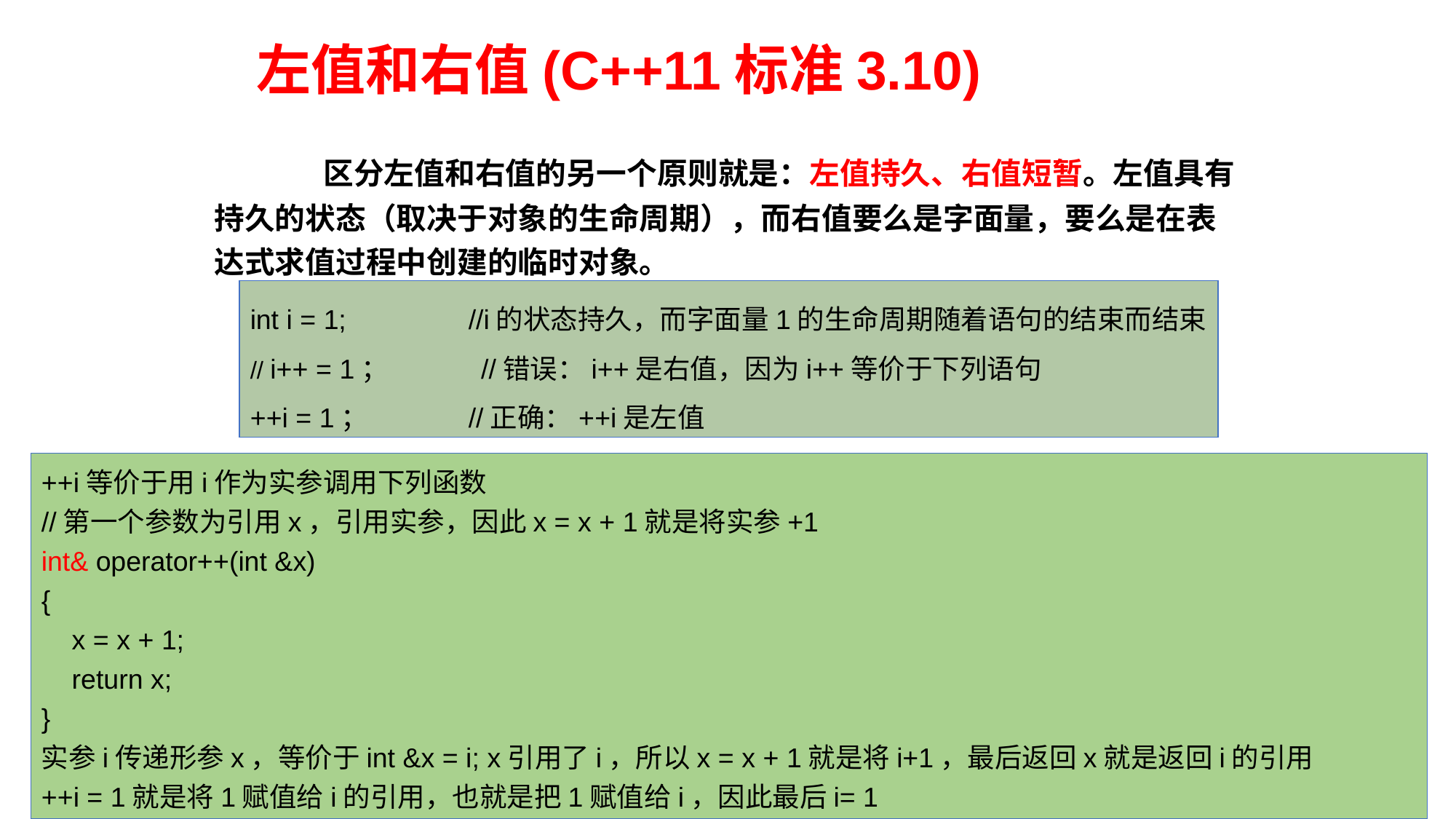

# 左值和右值(C++11标准3.10)
	区分左值和右值的另一个原则就是：左值持久、右值短暂。左值具有持久的状态（取决于对象的生命周期），而右值要么是字面量，要么是在表达式求值过程中创建的临时对象。

int i = 1;  	//i的状态持久，而字面量1的生命周期随着语句的结束而结束// i++ = 1；	 //错误：i++是右值，因为i++等价于下列语句
++i = 1； 	//正确：++i是左值

++i等价于用i作为实参调用下列函数
//第一个参数为引用x，引用实参，因此x = x + 1就是将实参+1
int& operator++(int &x)
{
    x = x + 1;
    return x;
}
实参i传递形参x，等价于int &x = i; x引用了i，所以x = x + 1就是将i+1，最后返回x就是返回i的引用
++i = 1就是将1赋值给i的引用，也就是把1赋值给i，因此最后i= 1